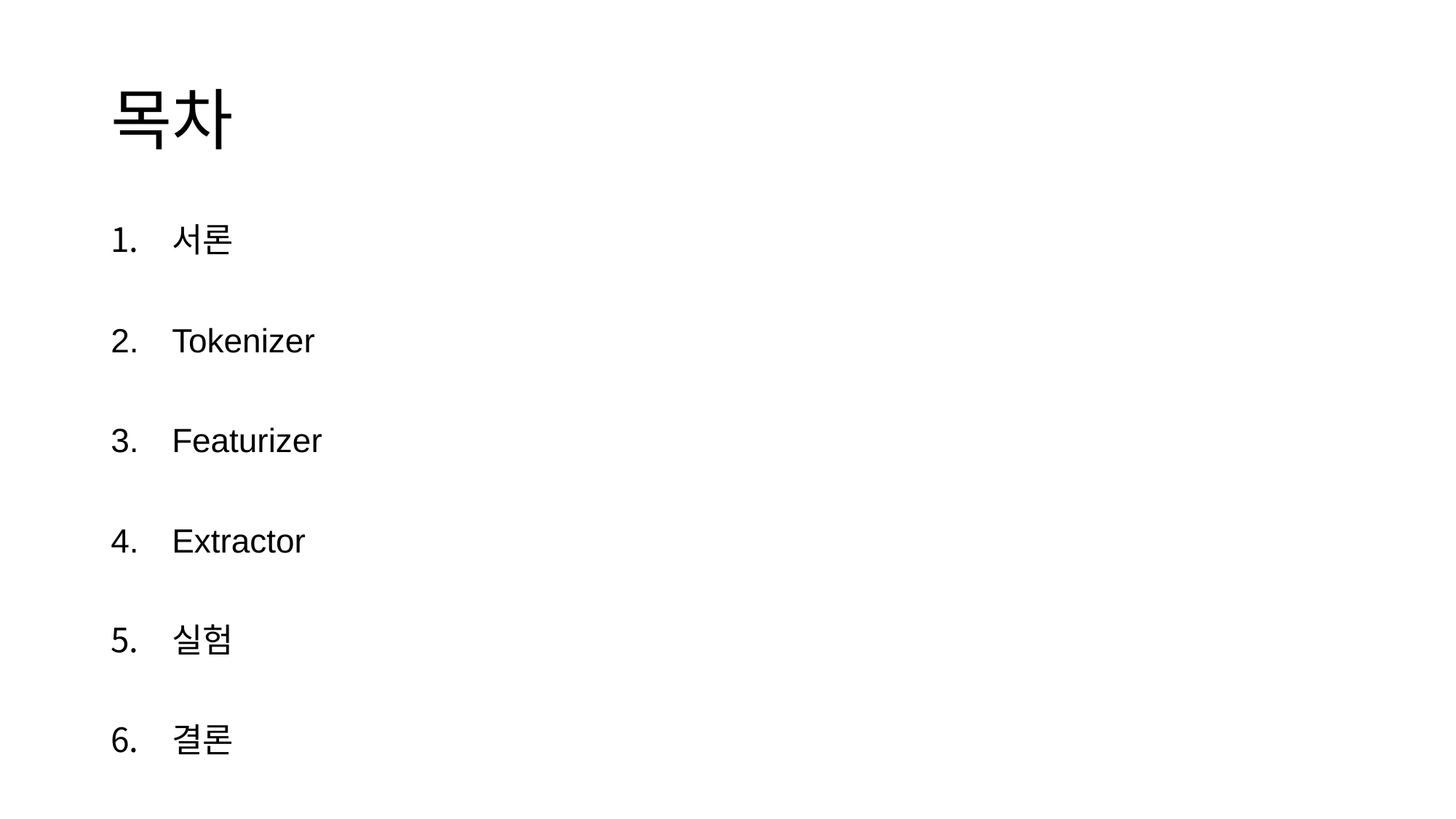

# 목차
서론

Tokenizer

Featurizer

Extractor

실험

결론